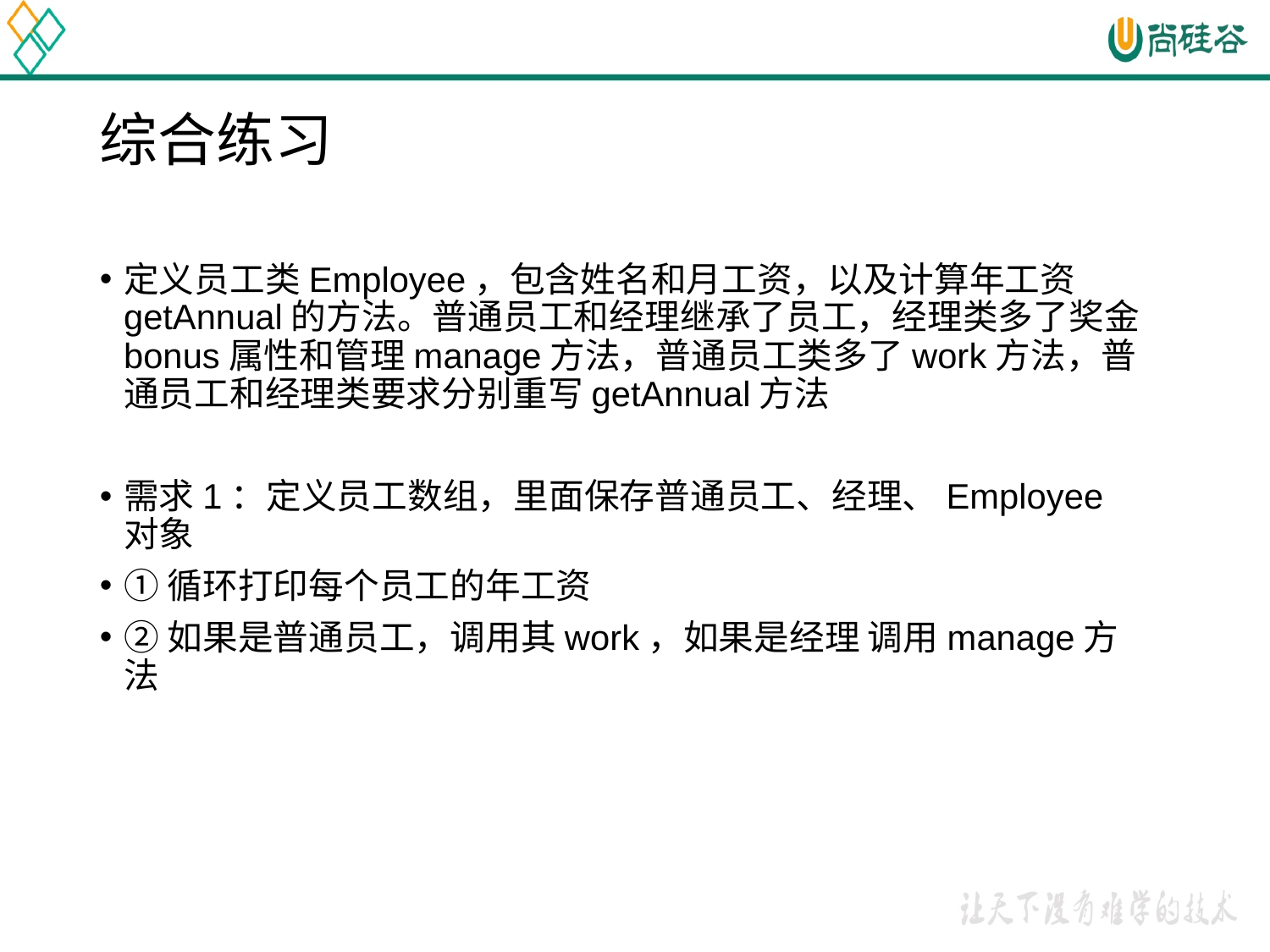

# 综合练习
定义员工类Employee，包含姓名和月工资，以及计算年工资getAnnual的方法。普通员工和经理继承了员工，经理类多了奖金bonus属性和管理manage方法，普通员工类多了work方法，普通员工和经理类要求分别重写getAnnual方法

需求1：定义员工数组，里面保存普通员工、经理、Employee对象
①循环打印每个员工的年工资
②如果是普通员工，调用其work，如果是经理 调用manage方法